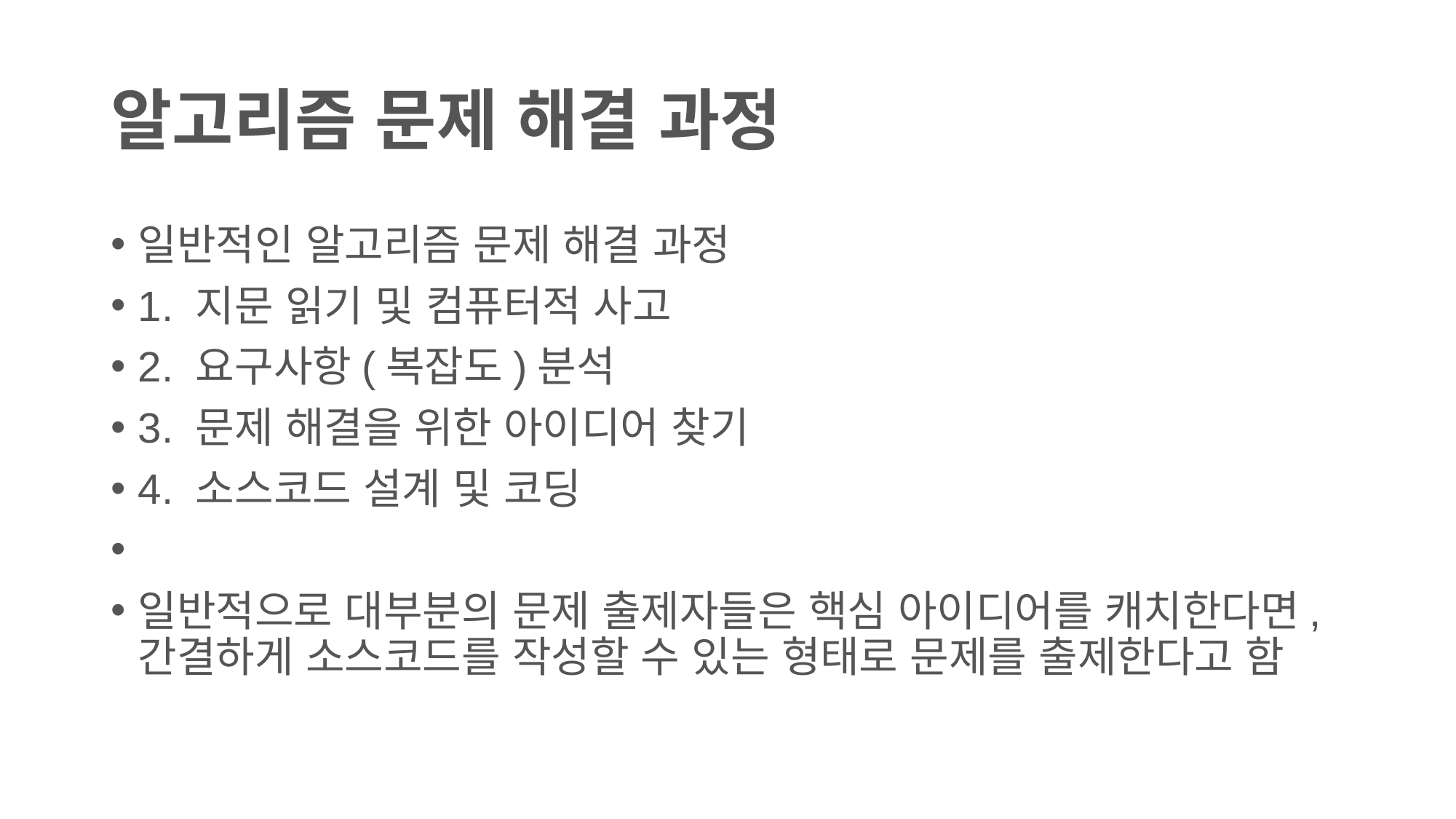

# 알고리즘 문제 해결 과정
일반적인 알고리즘 문제 해결 과정
1. 지문 읽기 및 컴퓨터적 사고
2. 요구사항(복잡도)분석
3. 문제 해결을 위한 아이디어 찾기
4. 소스코드 설계 및 코딩
​
일반적으로 대부분의 문제 출제자들은 핵심 아이디어를 캐치한다면, 간결하게 소스코드를 작성할 수 있는 형태로 문제를 출제한다고 함